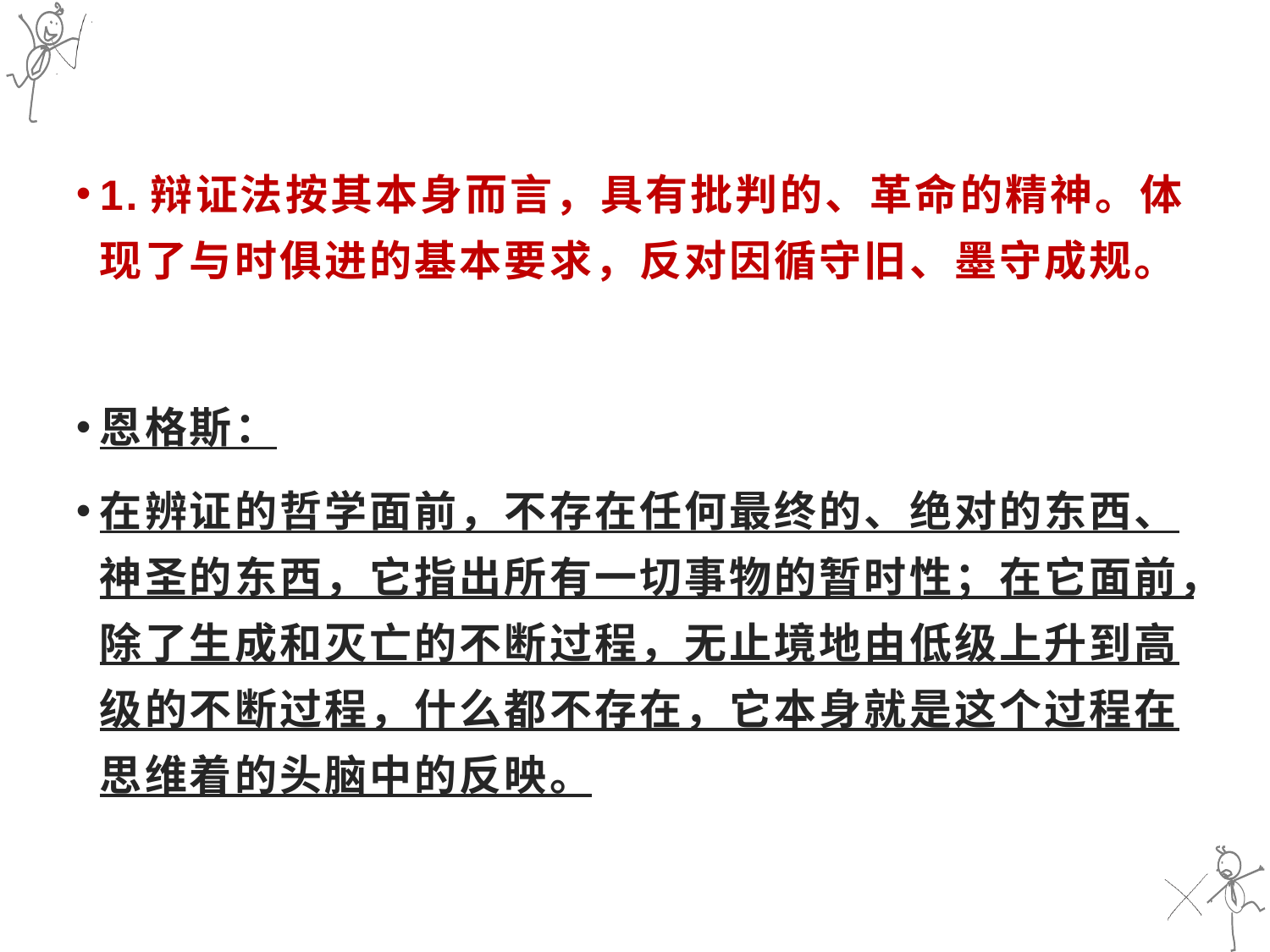

1.辩证法按其本身而言，具有批判的、革命的精神。体现了与时俱进的基本要求，反对因循守旧、墨守成规。

恩格斯：
在辨证的哲学面前，不存在任何最终的、绝对的东西、神圣的东西，它指出所有一切事物的暂时性；在它面前，除了生成和灭亡的不断过程，无止境地由低级上升到高级的不断过程，什么都不存在，它本身就是这个过程在思维着的头脑中的反映。